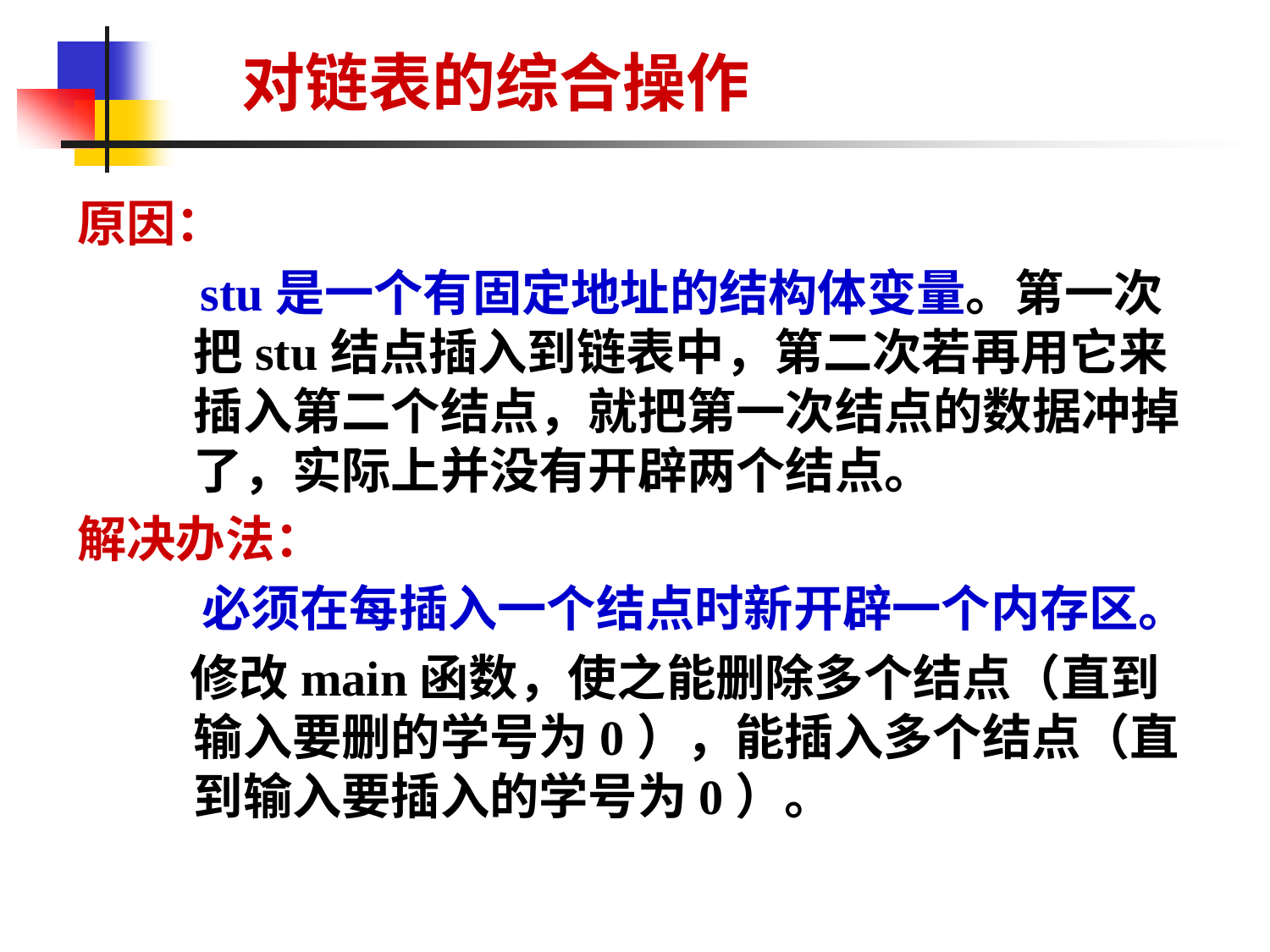

对链表的综合操作
原因：
          stu是一个有固定地址的结构体变量。第一次把stu结点插入到链表中，第二次若再用它来插入第二个结点，就把第一次结点的数据冲掉了，实际上并没有开辟两个结点。
解决办法：
          必须在每插入一个结点时新开辟一个内存区。
         修改main函数，使之能删除多个结点（直到输入要删的学号为0），能插入多个结点（直到输入要插入的学号为0）。